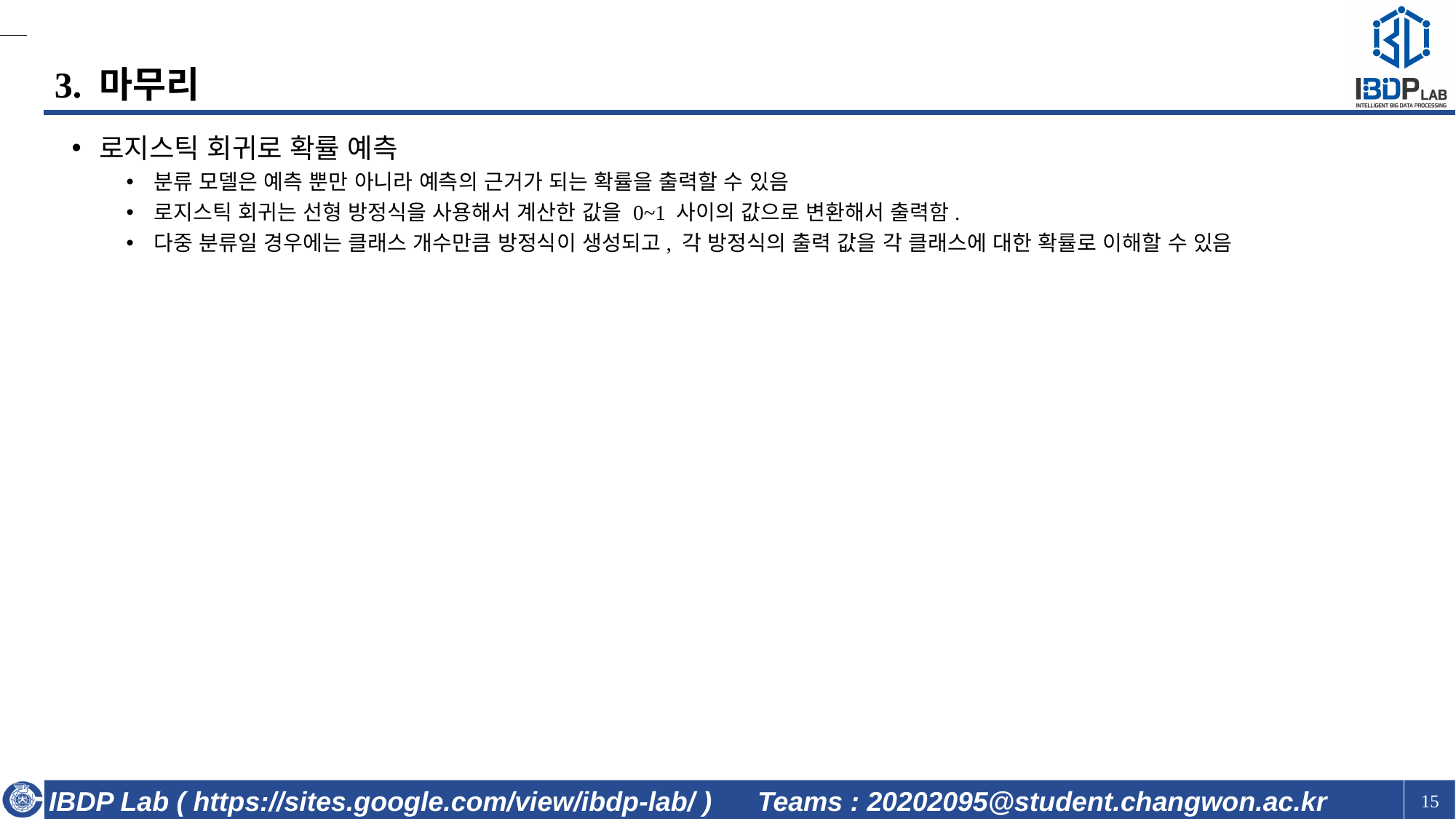

# 3. 마무리
로지스틱 회귀로 확률 예측
분류 모델은 예측 뿐만 아니라 예측의 근거가 되는 확률을 출력할 수 있음
로지스틱 회귀는 선형 방정식을 사용해서 계산한 값을 0~1 사이의 값으로 변환해서 출력함.
다중 분류일 경우에는 클래스 개수만큼 방정식이 생성되고, 각 방정식의 출력 값을 각 클래스에 대한 확률로 이해할 수 있음

15